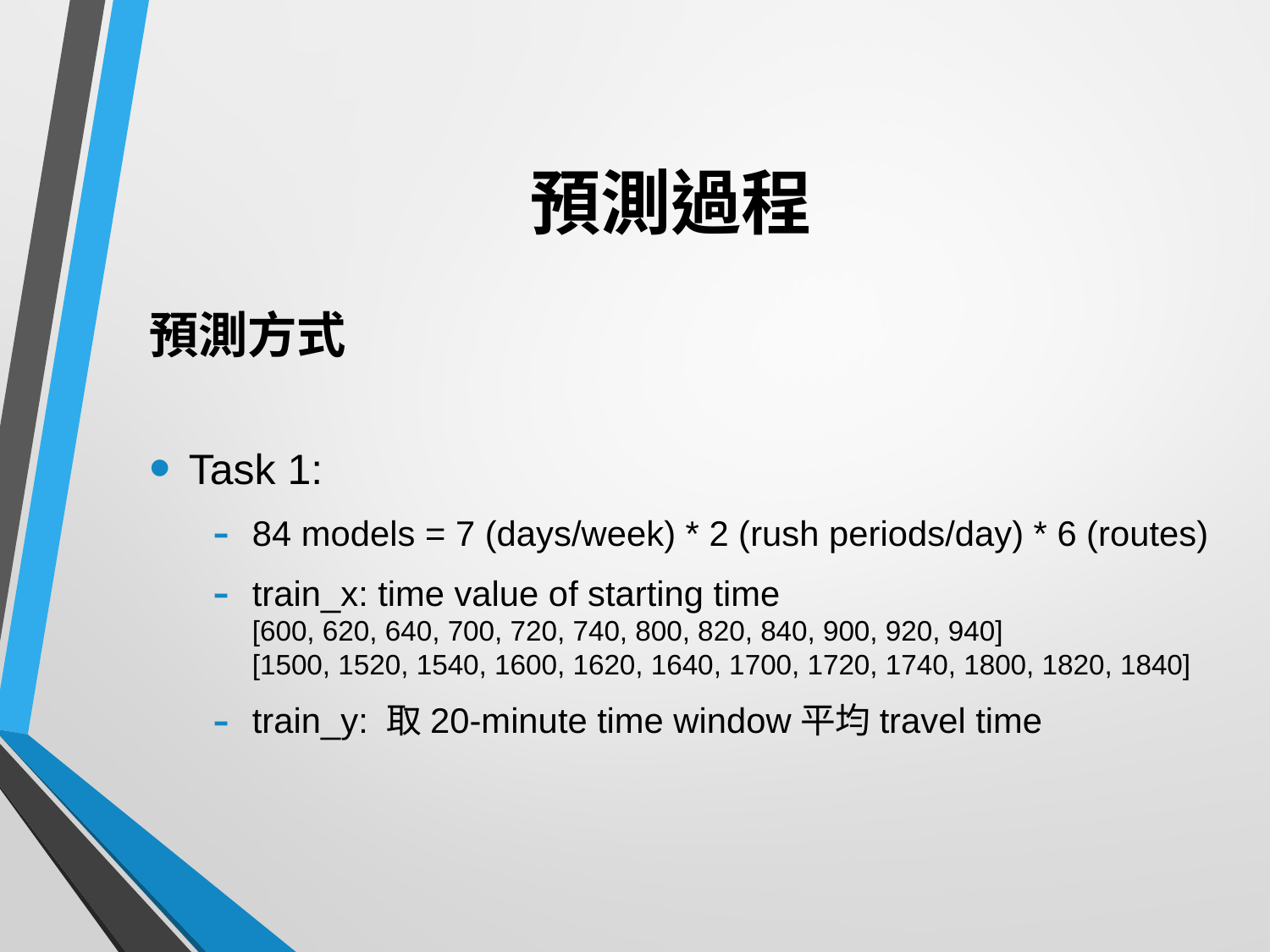

# 預測過程
預測方式

Task 1:
84 models = 7 (days/week) * 2 (rush periods/day) * 6 (routes)
train_x: time value of starting time
[600, 620, 640, 700, 720, 740, 800, 820, 840, 900, 920, 940]
[1500, 1520, 1540, 1600, 1620, 1640, 1700, 1720, 1740, 1800, 1820, 1840]
train_y: 取20-minute time window平均travel time